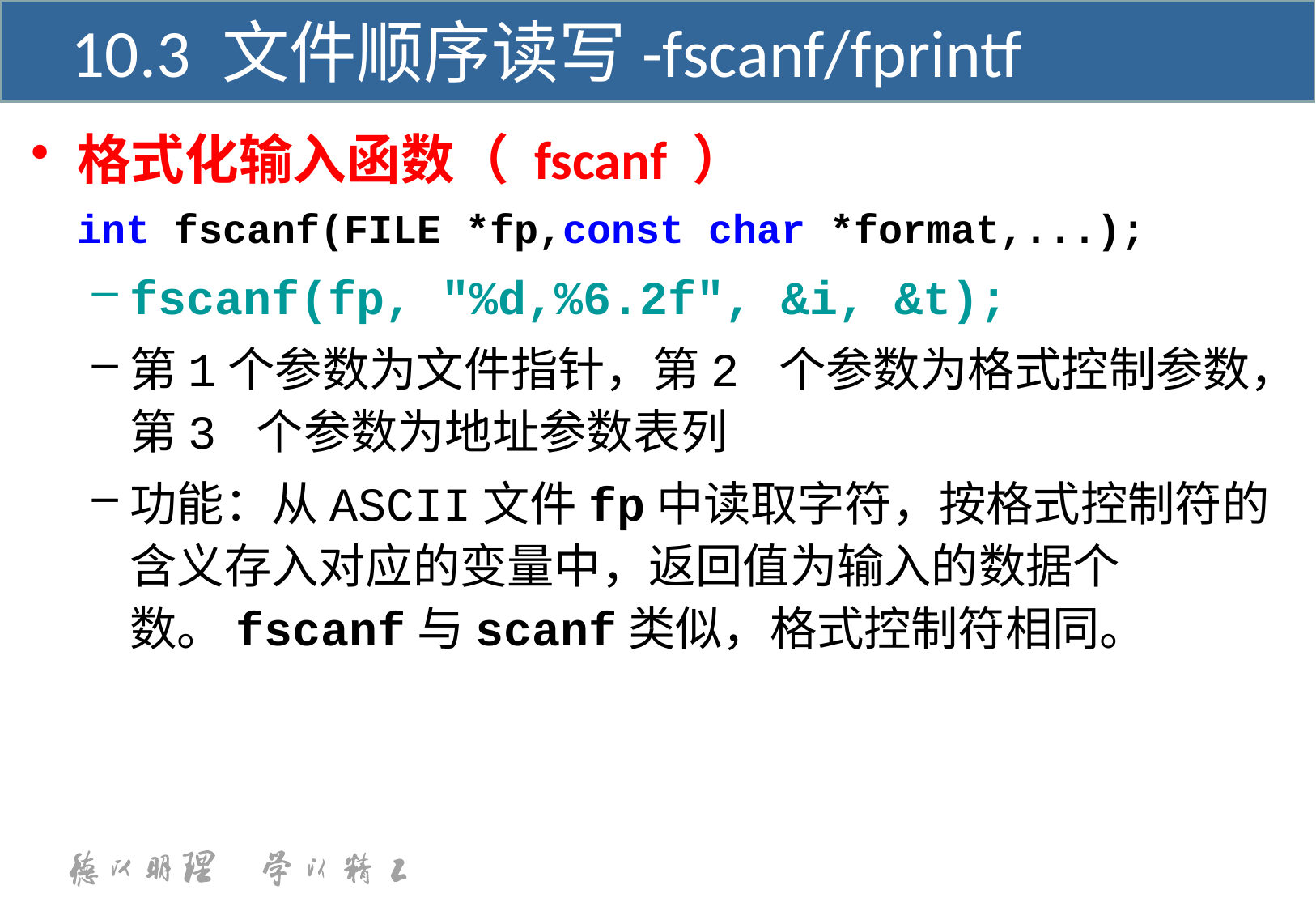

10.3 文件顺序读写-fscanf/fprintf
格式化输入函数（ fscanf ）
	int fscanf(FILE *fp,const char *format,...);
fscanf(fp, "%d,%6.2f", &i, &t);
第1个参数为文件指针，第2 个参数为格式控制参数，第3 个参数为地址参数表列
功能：从ASCII文件fp中读取字符，按格式控制符的含义存入对应的变量中，返回值为输入的数据个数。fscanf与scanf类似，格式控制符相同。